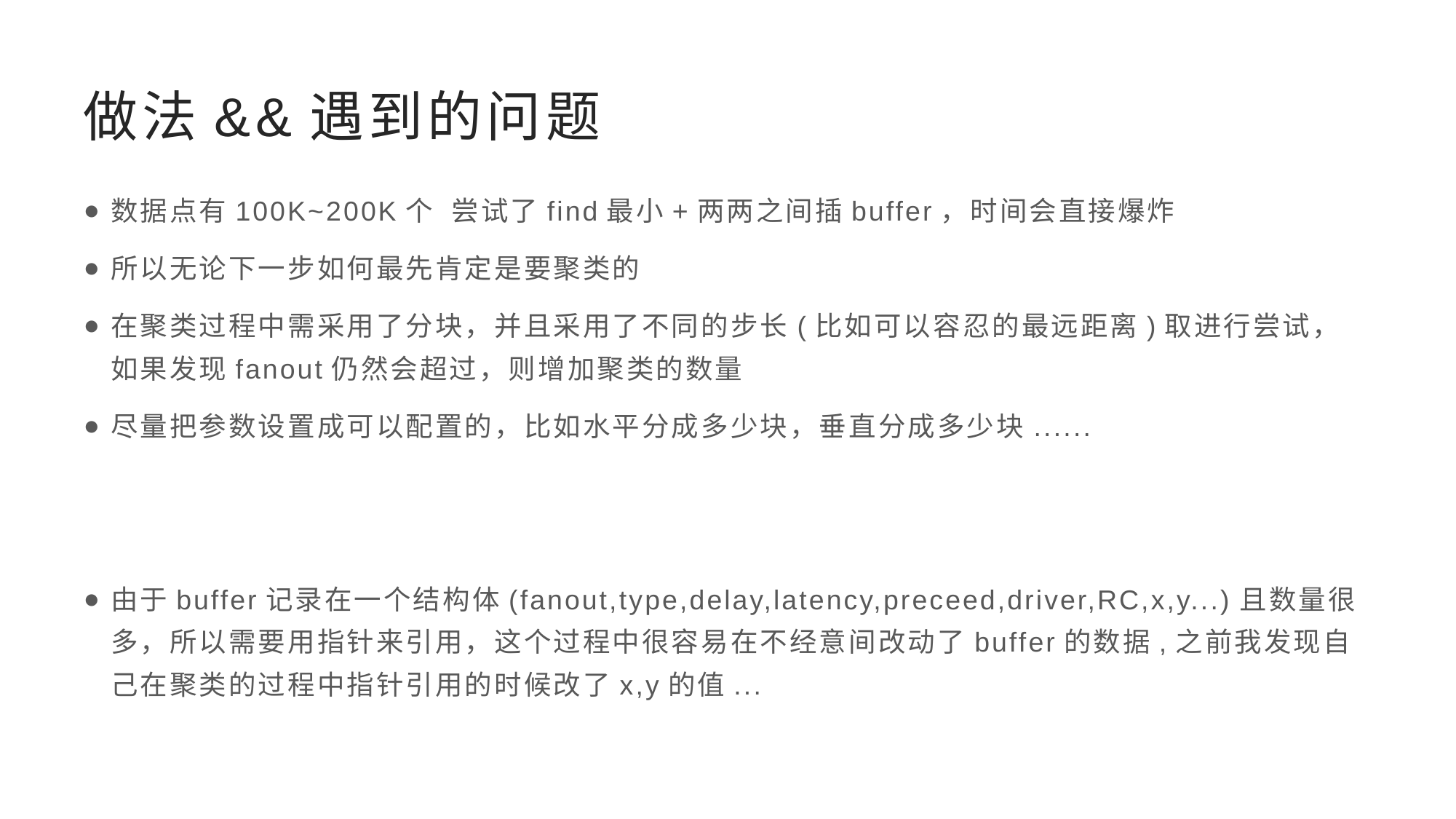

# 做法&&遇到的问题
数据点有100K~200K个  尝试了find最小+两两之间插buffer，时间会直接爆炸
所以无论下一步如何最先肯定是要聚类的
在聚类过程中需采用了分块，并且采用了不同的步长(比如可以容忍的最远距离)取进行尝试，如果发现fanout仍然会超过，则增加聚类的数量
尽量把参数设置成可以配置的，比如水平分成多少块，垂直分成多少块......

由于buffer记录在一个结构体(fanout,type,delay,latency,preceed,driver,RC,x,y...)且数量很多，所以需要用指针来引用，这个过程中很容易在不经意间改动了buffer的数据,之前我发现自己在聚类的过程中指针引用的时候改了x,y的值...